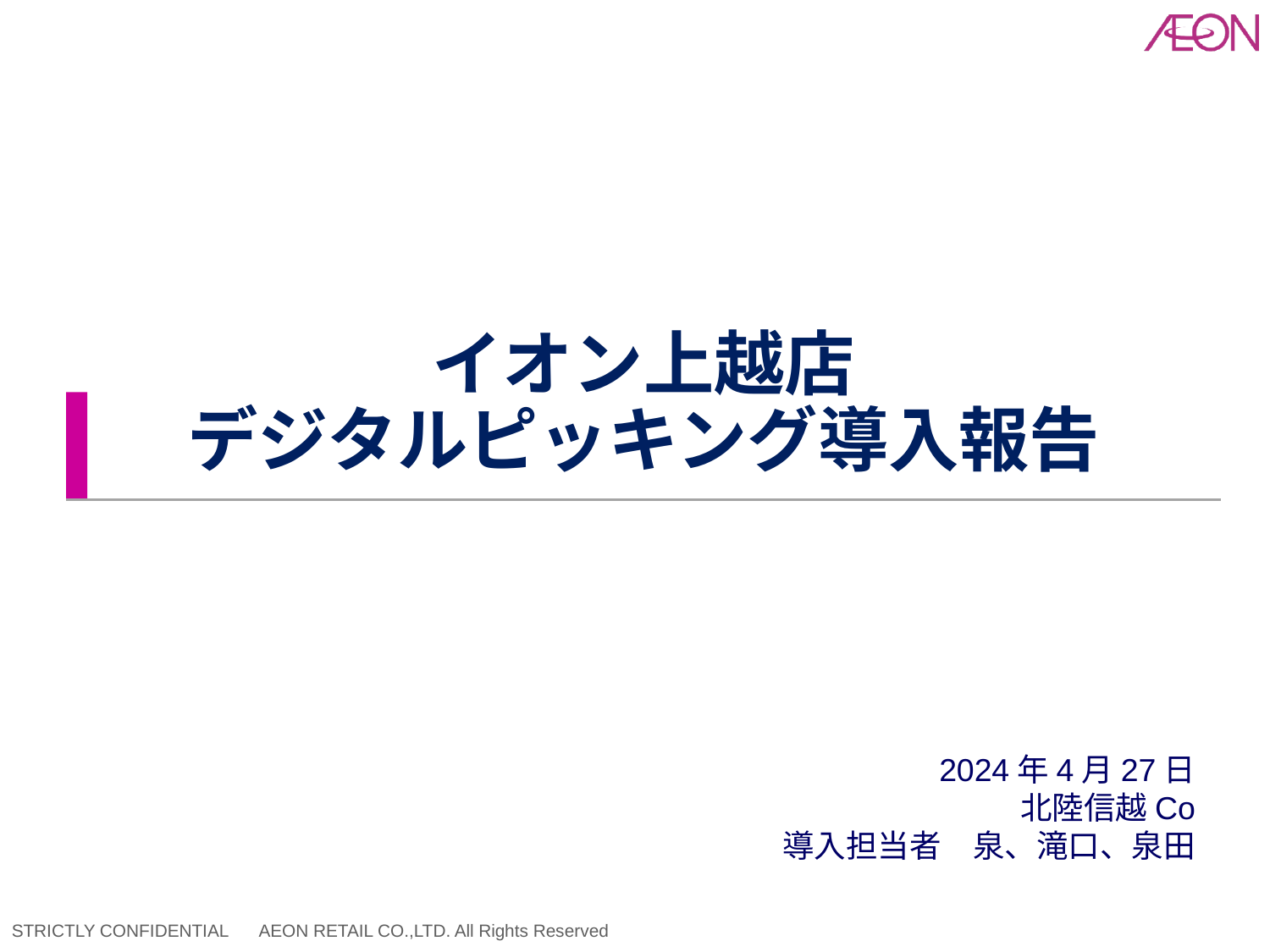

# イオン上越店 デジタルピッキング導入報告
2024年4月27日
北陸信越Co
導入担当者　泉、滝口、泉田